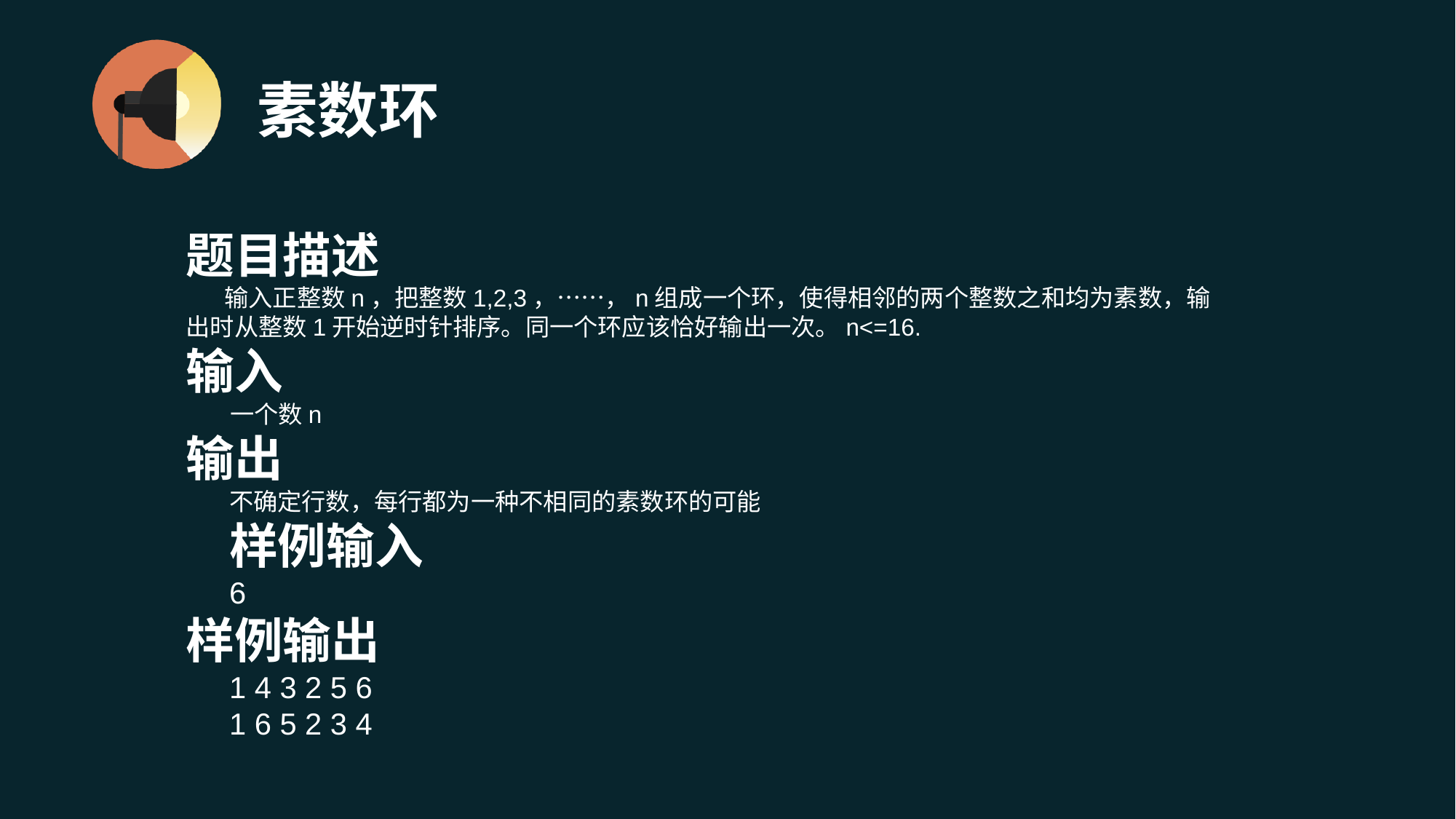

# 素数环
题目描述
      输入正整数n，把整数1,2,3，……，n组成一个环，使得相邻的两个整数之和均为素数，输出时从整数1开始逆时针排序。同一个环应该恰好输出一次。n<=16.
输入
       一个数n
输出
不确定行数，每行都为一种不相同的素数环的可能
样例输入
6
样例输出
1 4 3 2 5 6
1 6 5 2 3 4